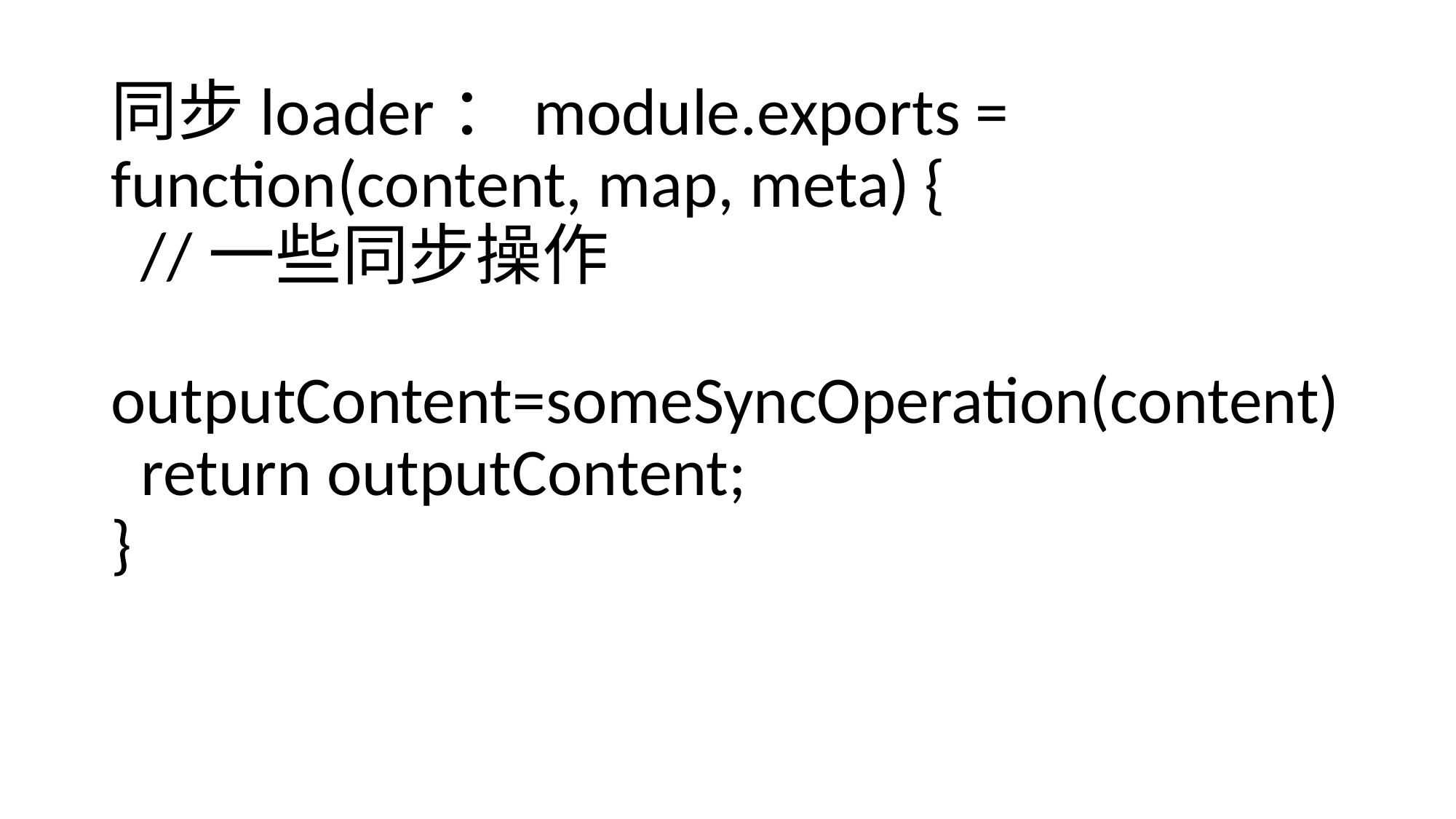

# 同步loader：module.exports = function(content, map, meta) { //一些同步操作 outputContent=someSyncOperation(content) return outputContent; }